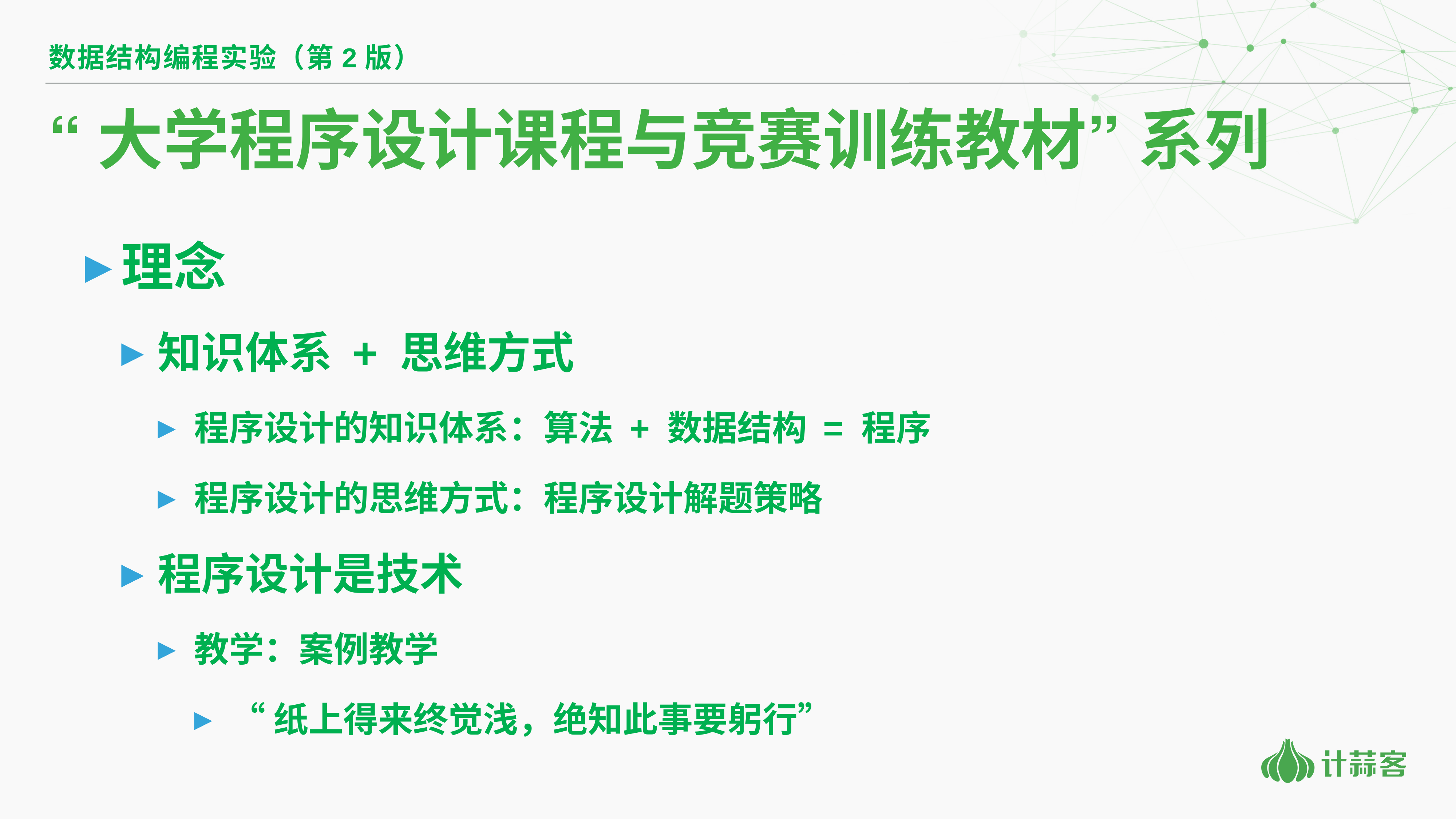

数据结构编程实验（第2版）
# “大学程序设计课程与竞赛训练教材” 系列
理念
知识体系 + 思维方式
程序设计的知识体系：算法 + 数据结构 = 程序
程序设计的思维方式：程序设计解题策略
程序设计是技术
教学：案例教学
“纸上得来终觉浅，绝知此事要躬行”